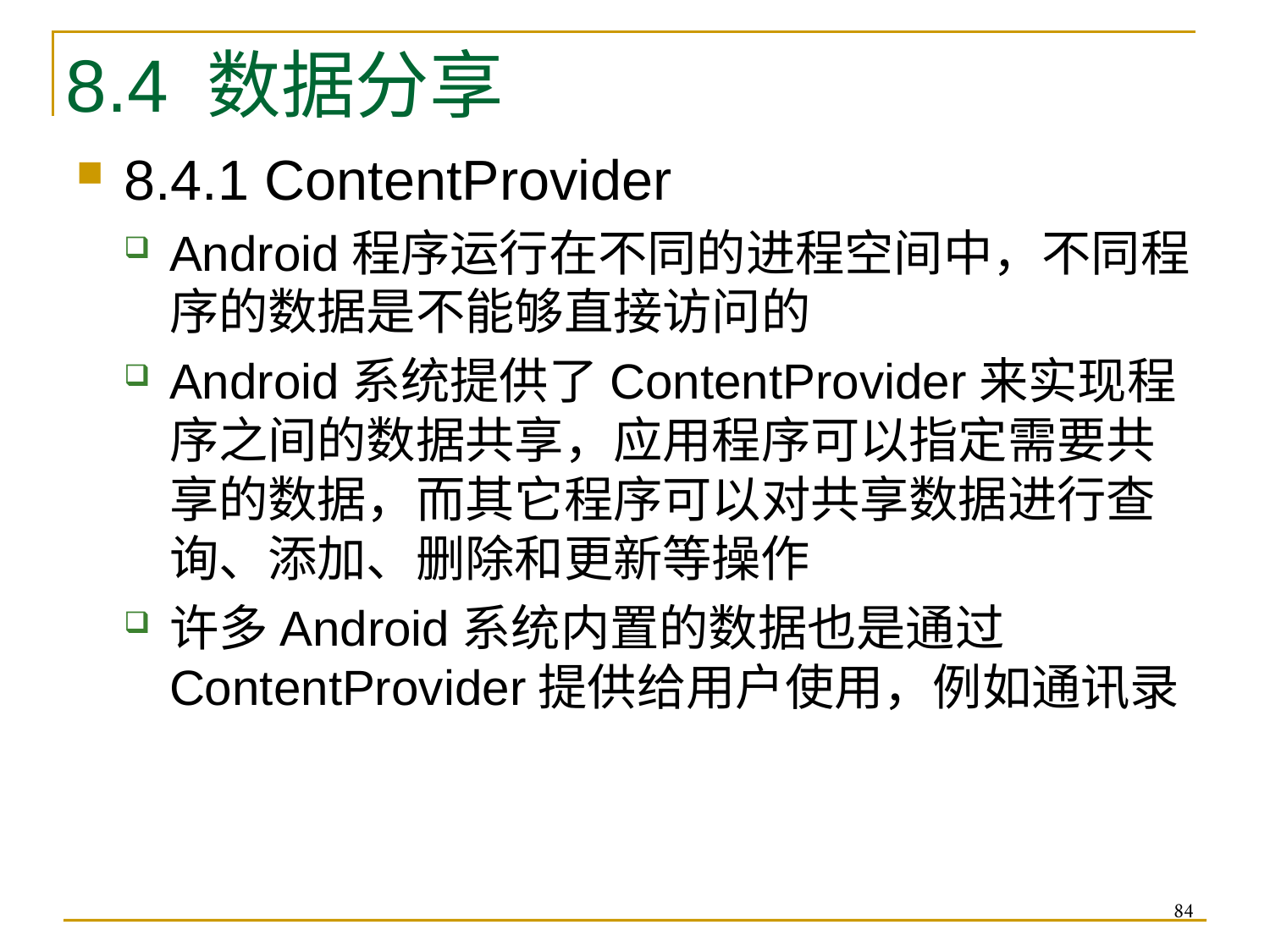

# 8.4 数据分享
8.4.1 ContentProvider
Android程序运行在不同的进程空间中，不同程序的数据是不能够直接访问的
Android系统提供了ContentProvider来实现程序之间的数据共享，应用程序可以指定需要共享的数据，而其它程序可以对共享数据进行查询、添加、删除和更新等操作
许多Android系统内置的数据也是通过ContentProvider提供给用户使用，例如通讯录

84